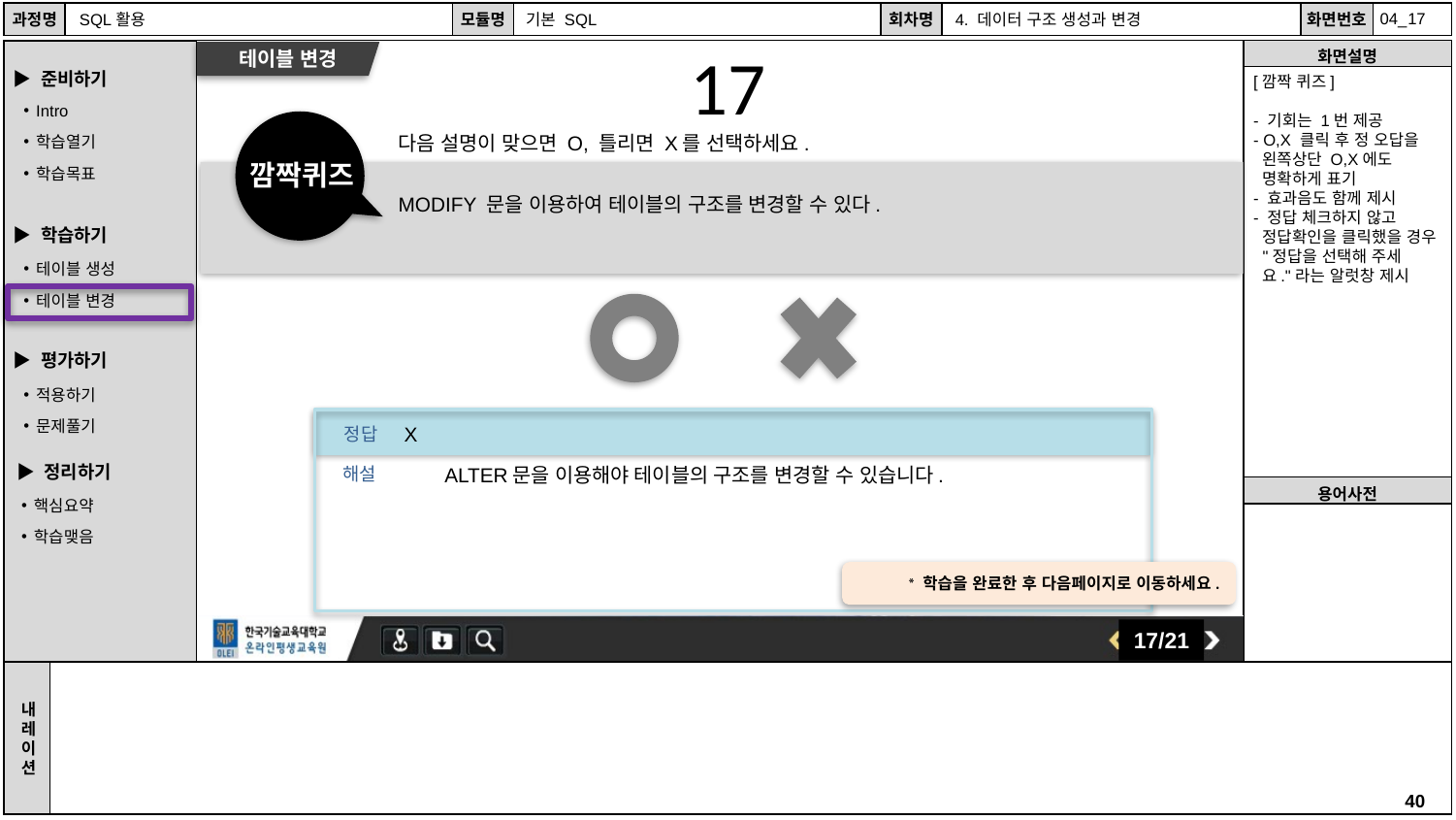

17
17
테이블 변경
[깜짝 퀴즈]

- 기회는 1번 제공
- O,X 클릭 후 정 오답을 왼쪽상단 O,X에도 명확하게 표기
- 효과음도 함께 제시
- 정답 체크하지 않고 정답확인을 클릭했을 경우
  "정답을 선택해 주세요."라는 알럿창 제시

다음 설명이 맞으면 O, 틀리면 X를 선택하세요.
깜짝퀴즈

MODIFY 문을 이용하여 테이블의 구조를 변경할 수 있다.

X
정답
해설
ALTER문을 이용해야 테이블의 구조를 변경할 수 있습니다.
* 학습을 완료한 후 다음페이지로 이동하세요.
17/21
07